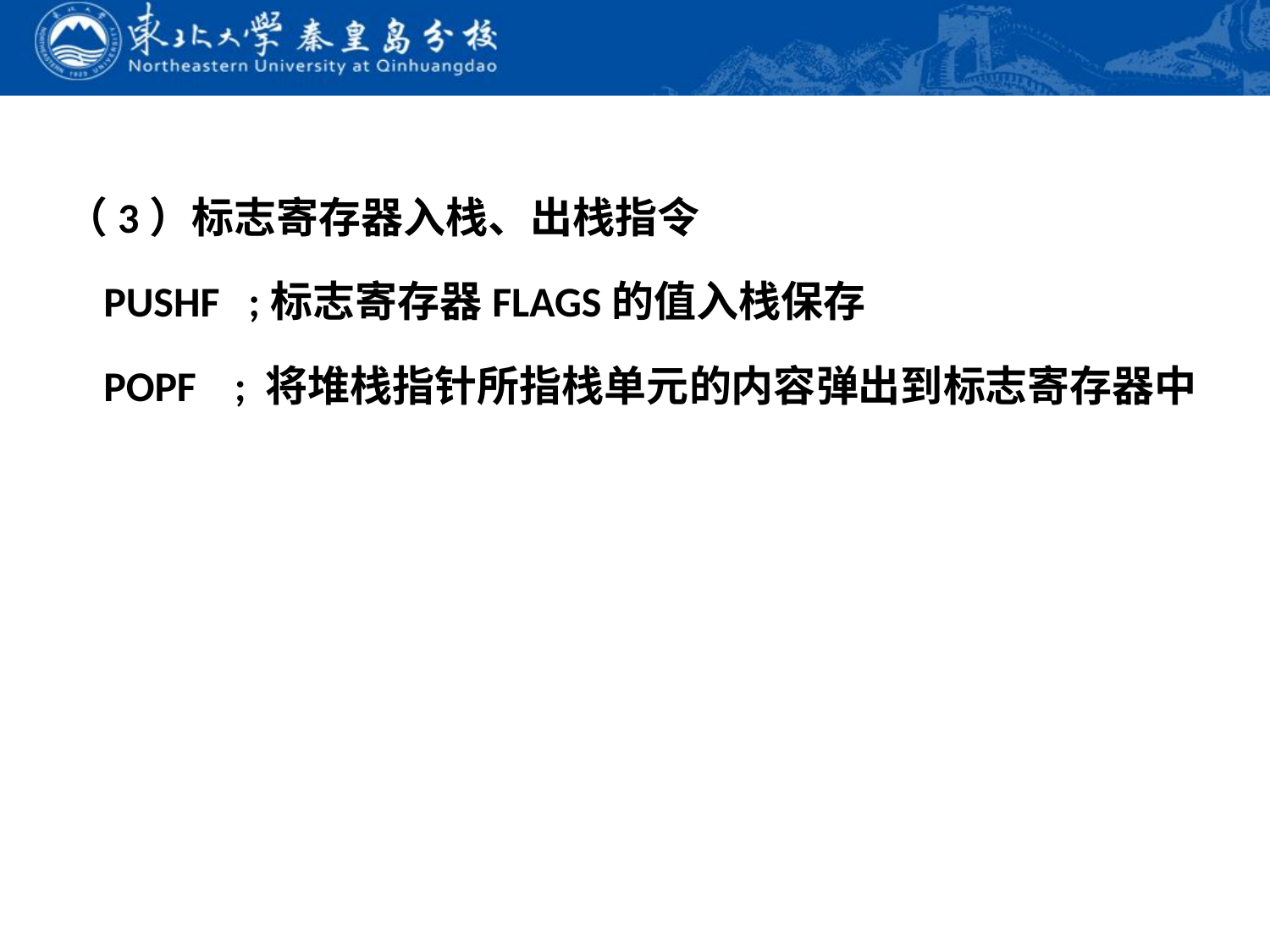

（3）标志寄存器入栈、出栈指令
    PUSHF   ;标志寄存器FLAGS的值入栈保存
    POPF    ; 将堆栈指针所指栈单元的内容弹出到标志寄存器中